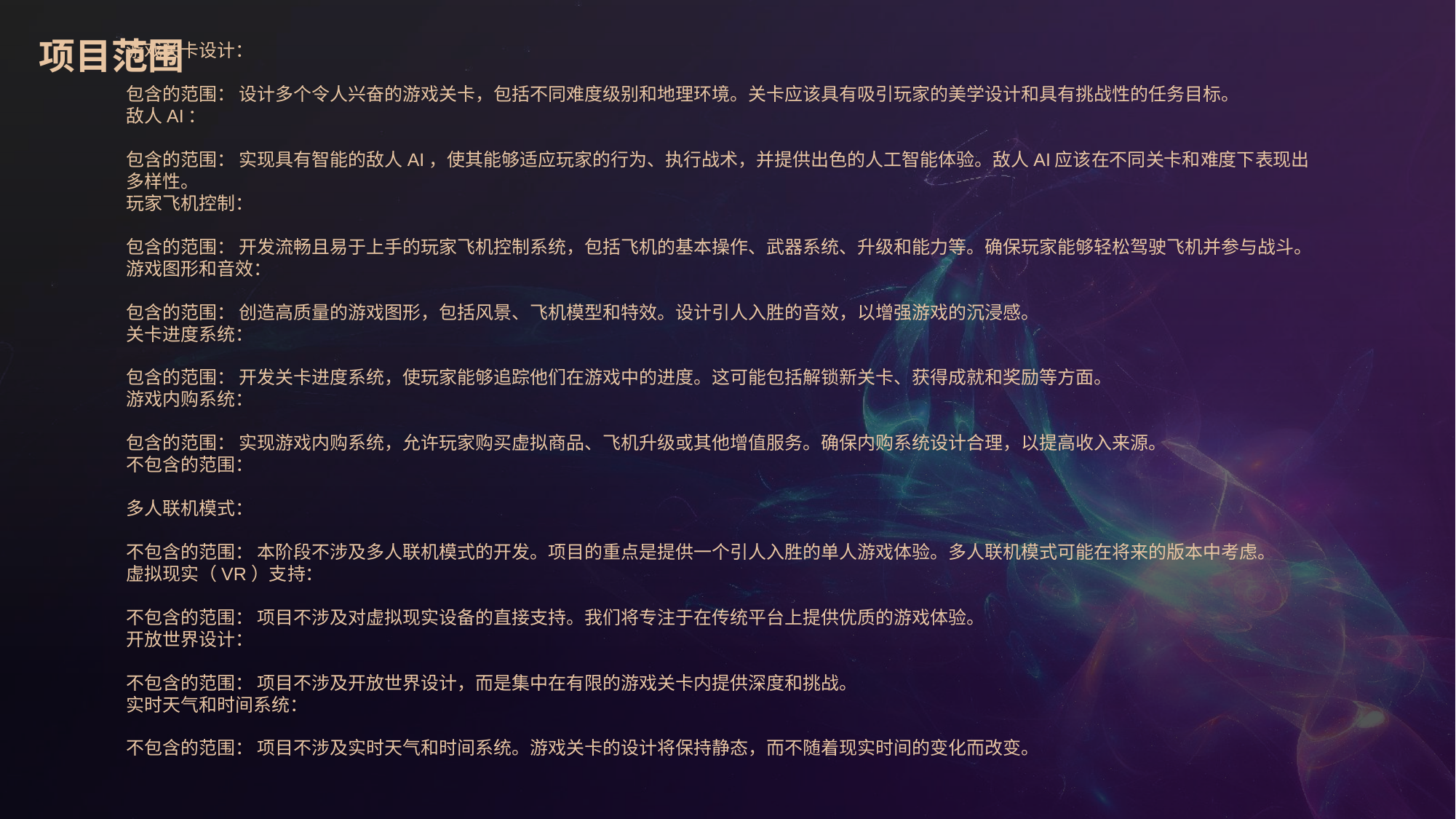

项目范围
游戏关卡设计：

包含的范围： 设计多个令人兴奋的游戏关卡，包括不同难度级别和地理环境。关卡应该具有吸引玩家的美学设计和具有挑战性的任务目标。
敌人AI：

包含的范围： 实现具有智能的敌人AI，使其能够适应玩家的行为、执行战术，并提供出色的人工智能体验。敌人AI应该在不同关卡和难度下表现出多样性。
玩家飞机控制：

包含的范围： 开发流畅且易于上手的玩家飞机控制系统，包括飞机的基本操作、武器系统、升级和能力等。确保玩家能够轻松驾驶飞机并参与战斗。
游戏图形和音效：

包含的范围： 创造高质量的游戏图形，包括风景、飞机模型和特效。设计引人入胜的音效，以增强游戏的沉浸感。
关卡进度系统：

包含的范围： 开发关卡进度系统，使玩家能够追踪他们在游戏中的进度。这可能包括解锁新关卡、获得成就和奖励等方面。
游戏内购系统：

包含的范围： 实现游戏内购系统，允许玩家购买虚拟商品、飞机升级或其他增值服务。确保内购系统设计合理，以提高收入来源。
不包含的范围：

多人联机模式：

不包含的范围： 本阶段不涉及多人联机模式的开发。项目的重点是提供一个引人入胜的单人游戏体验。多人联机模式可能在将来的版本中考虑。
虚拟现实（VR）支持：

不包含的范围： 项目不涉及对虚拟现实设备的直接支持。我们将专注于在传统平台上提供优质的游戏体验。
开放世界设计：

不包含的范围： 项目不涉及开放世界设计，而是集中在有限的游戏关卡内提供深度和挑战。
实时天气和时间系统：

不包含的范围： 项目不涉及实时天气和时间系统。游戏关卡的设计将保持静态，而不随着现实时间的变化而改变。